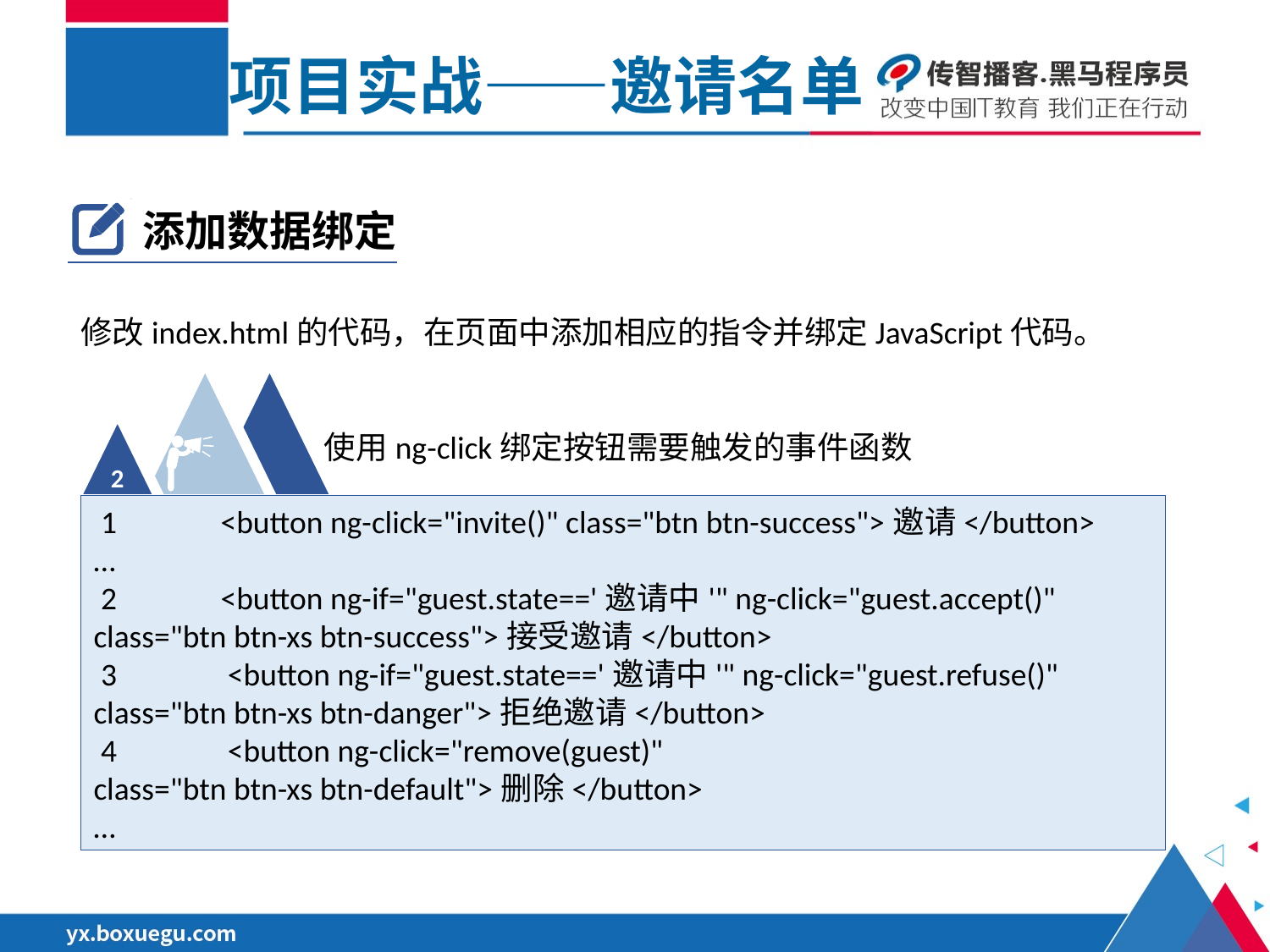

项目实战——邀请名单
添加数据绑定

修改index.html的代码，在页面中添加相应的指令并绑定JavaScript代码。

2
使用ng-click绑定按钮需要触发的事件函数

 1	<button ng-click="invite()" class="btn btn-success">邀请</button>
…
 2	<button ng-if="guest.state=='邀请中'" ng-click="guest.accept()"
class="btn btn-xs btn-success">接受邀请</button>
 3	 <button ng-if="guest.state=='邀请中'" ng-click="guest.refuse()"
class="btn btn-xs btn-danger">拒绝邀请</button>
 4	 <button ng-click="remove(guest)"
class="btn btn-xs btn-default">删除</button>
…